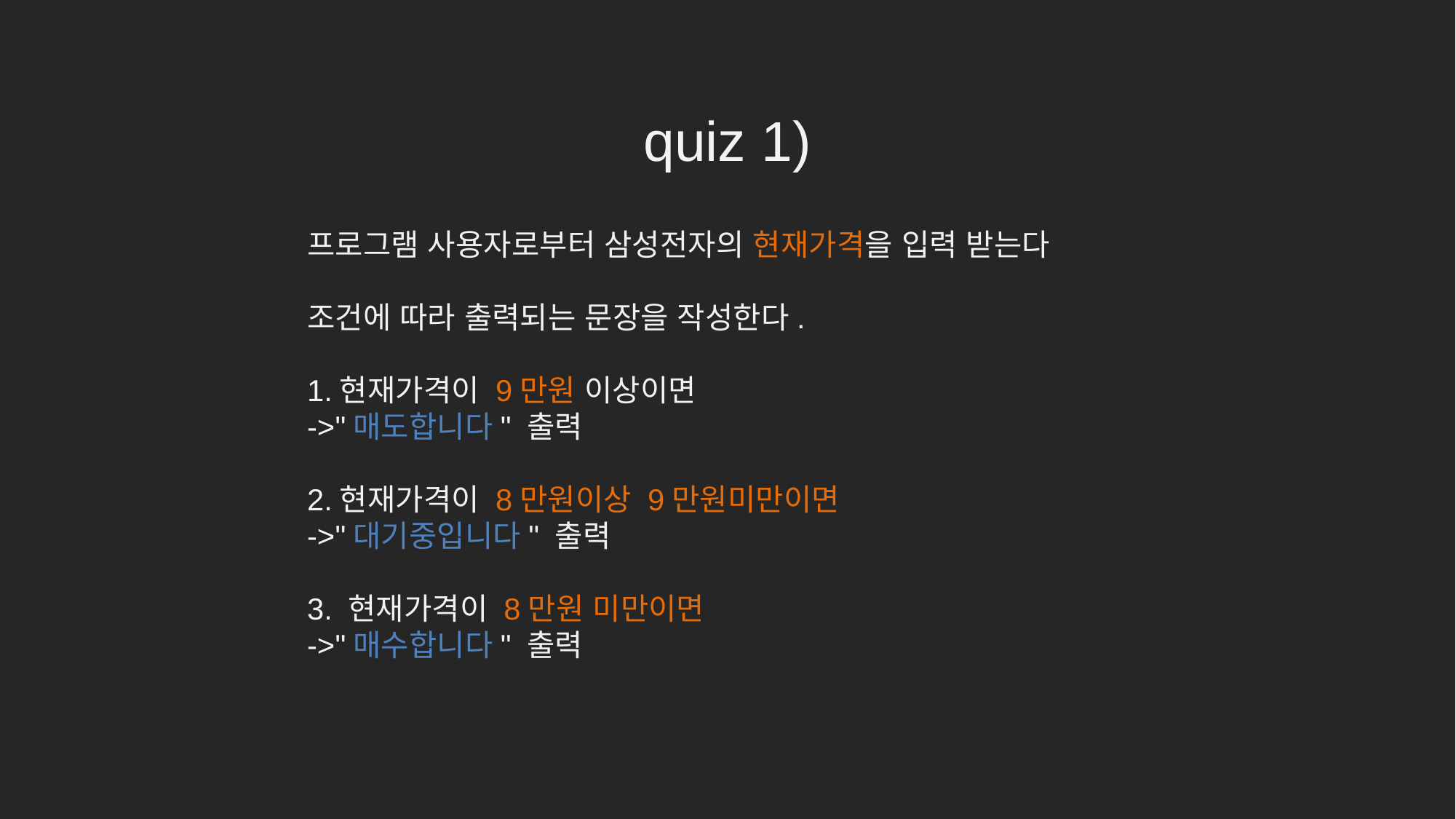

quiz 1)
프로그램 사용자로부터 삼성전자의 현재가격을 입력 받는다

조건에 따라 출력되는 문장을 작성한다.

1.현재가격이 9만원 이상이면
->"매도합니다" 출력

2.현재가격이 8만원이상 9만원미만이면
->"대기중입니다" 출력

3. 현재가격이 8만원 미만이면
->"매수합니다" 출력